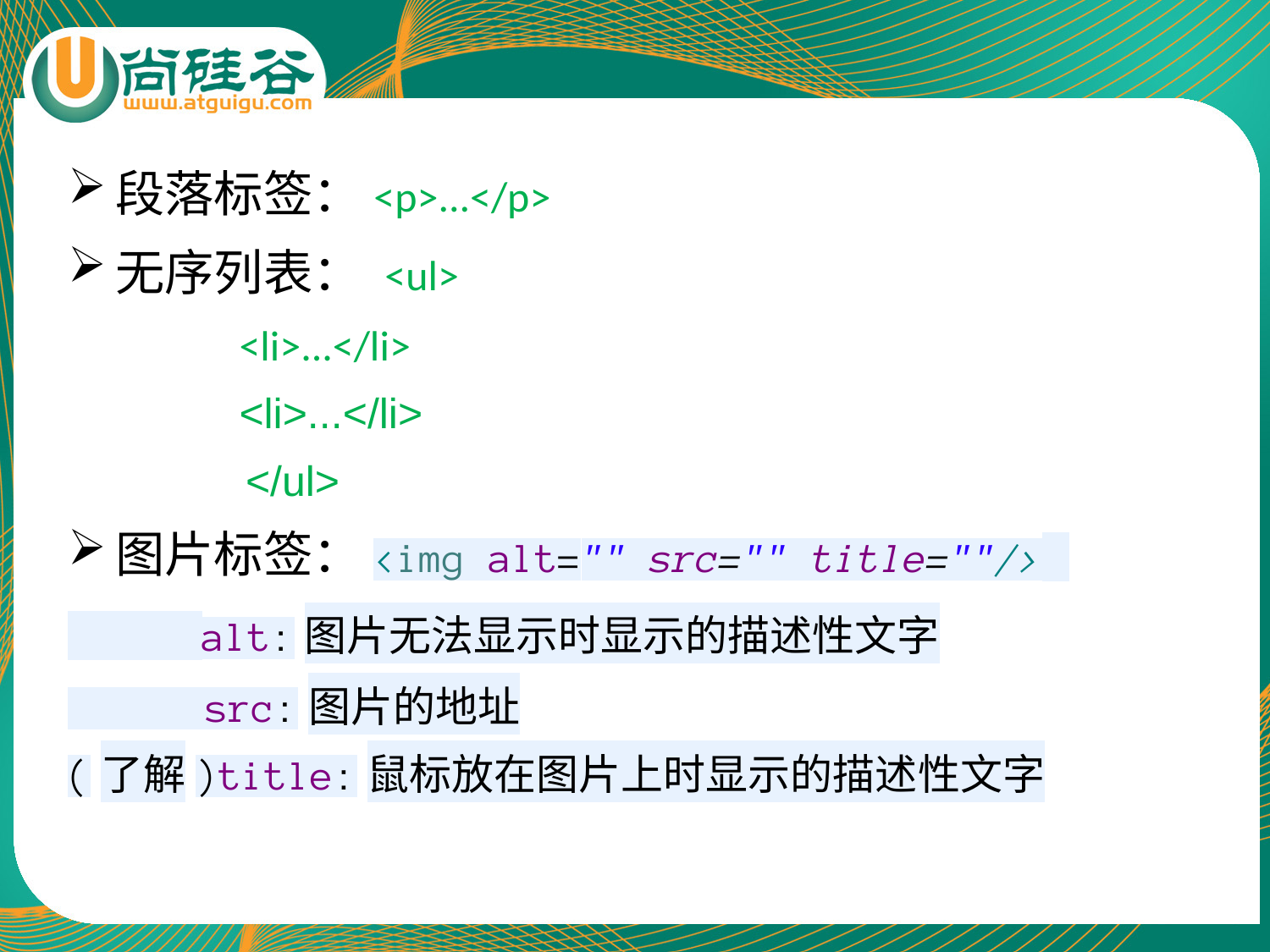

段落标签：<p>...</p>
无序列表： <ul>
                  <li>...</li>
                  <li>...</li>
               </ul>
图片标签：<img alt="" src="" title=""/>
     alt:图片无法显示时显示的描述性文字
      src:图片的地址
(了解)title:鼠标放在图片上时显示的描述性文字